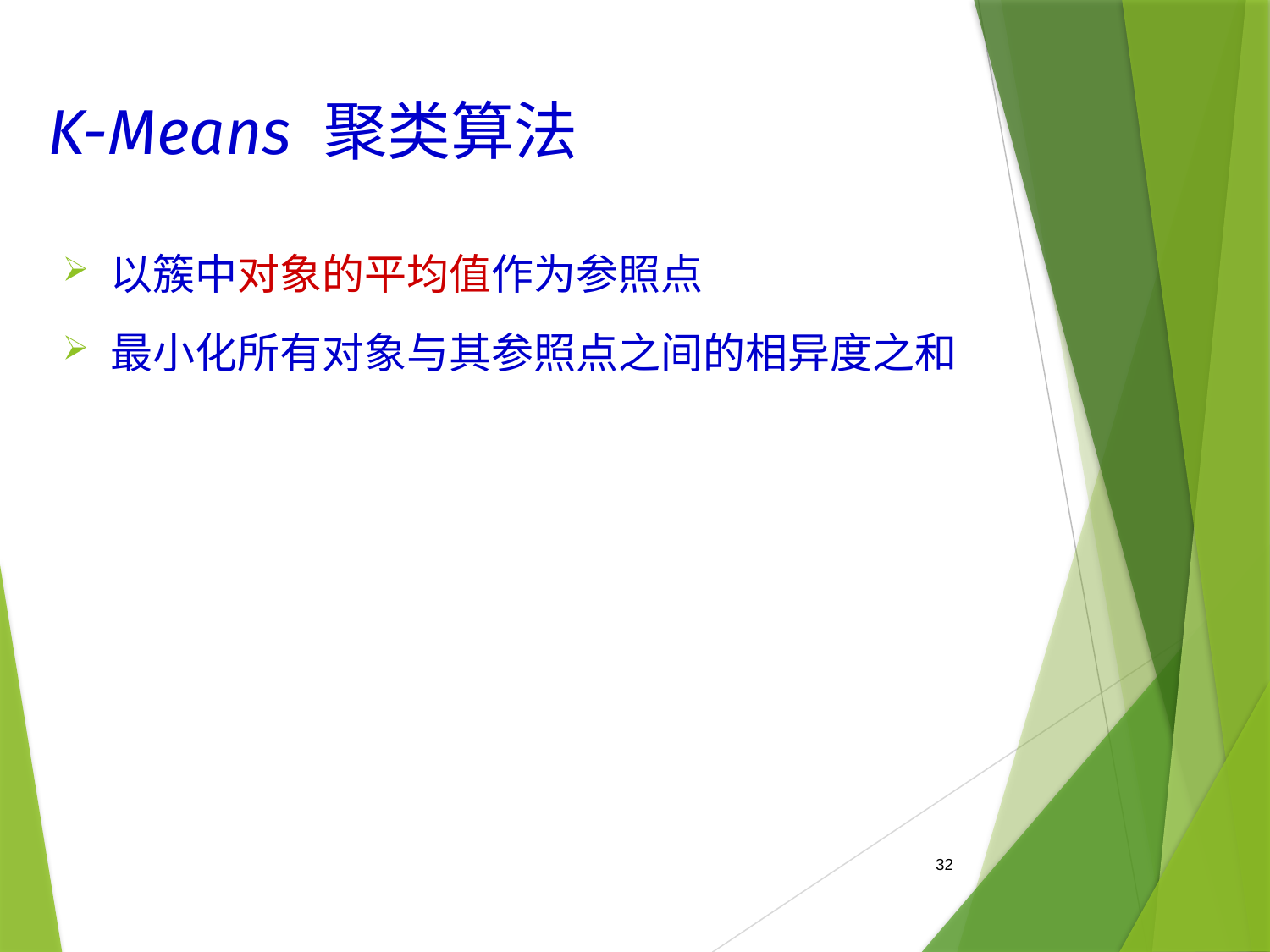

# K-Means 聚类算法
以簇中对象的平均值作为参照点
最小化所有对象与其参照点之间的相异度之和
32